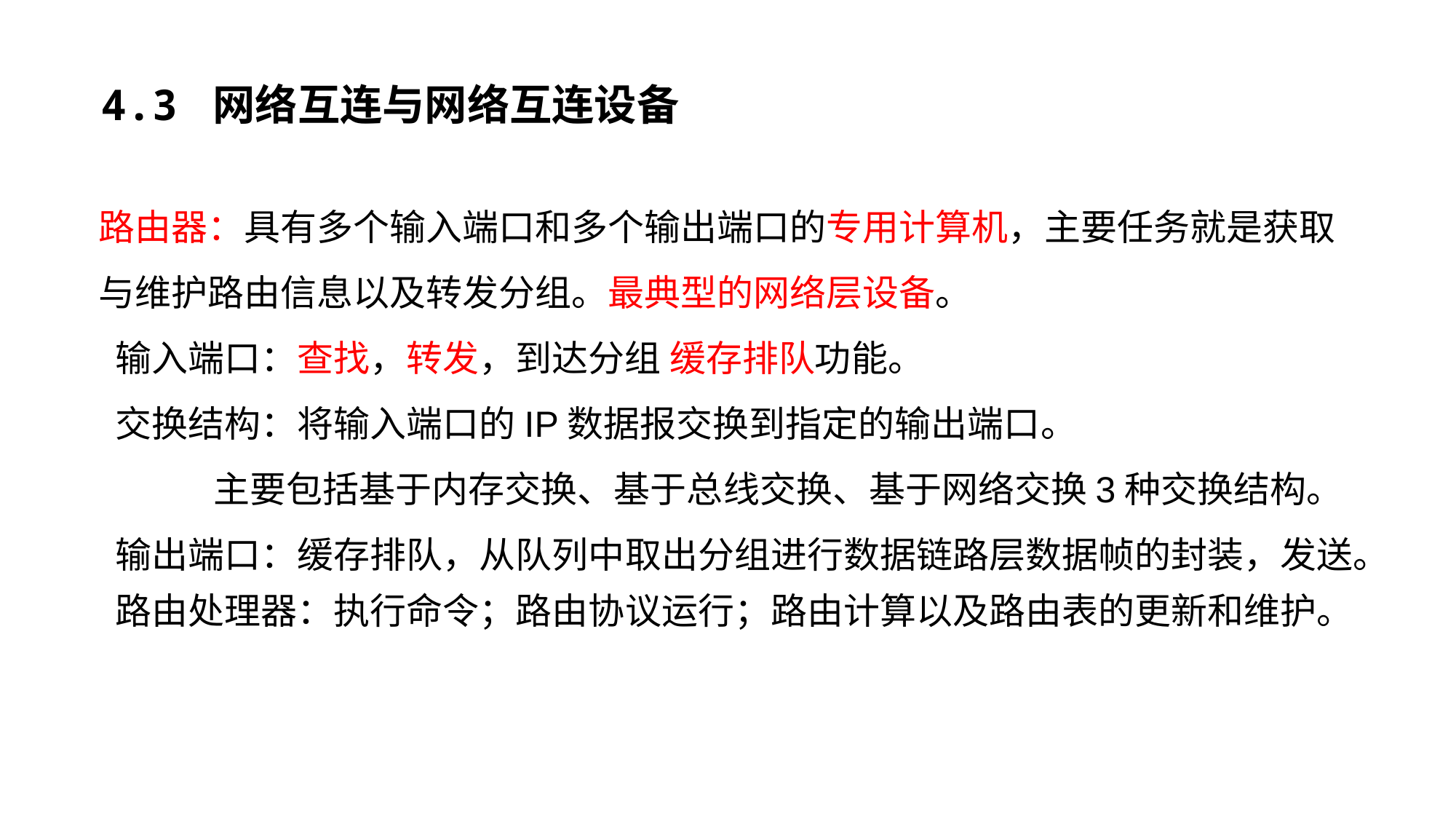

4.3 网络互连与网络互连设备
路由器：具有多个输入端口和多个输出端口的专用计算机，主要任务就是获取与维护路由信息以及转发分组。最典型的网络层设备。
 输入端口：查找，转发，到达分组 缓存排队功能。
 交换结构：将输入端口的IP数据报交换到指定的输出端口。
             主要包括基于内存交换、基于总线交换、基于网络交换3种交换结构。
 输出端口：缓存排队，从队列中取出分组进行数据链路层数据帧的封装，发送。
 路由处理器：执行命令；路由协议运行；路由计算以及路由表的更新和维护。